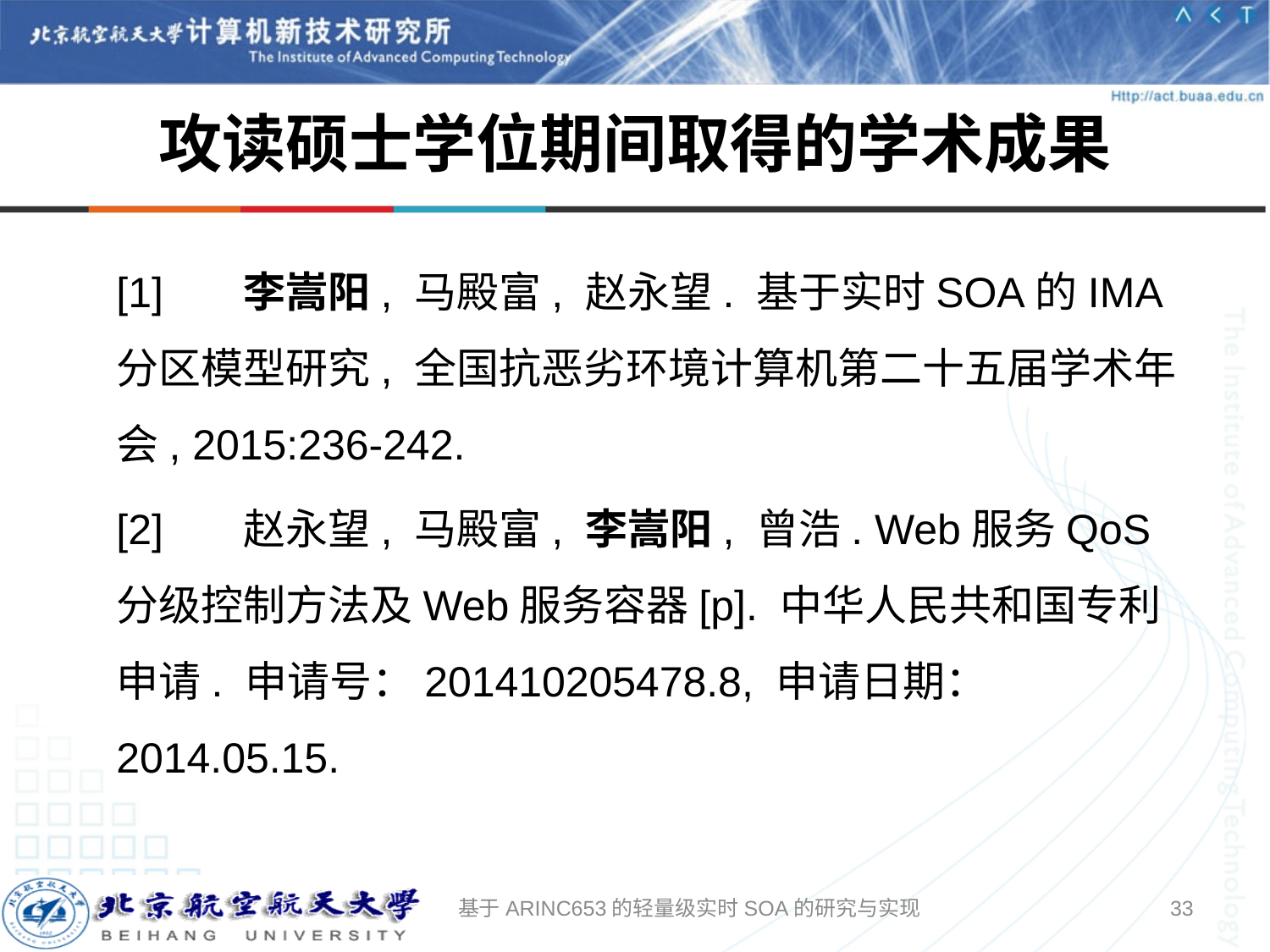

# 攻读硕士学位期间取得的学术成果
[1]	李嵩阳, 马殿富, 赵永望. 基于实时SOA的IMA分区模型研究, 全国抗恶劣环境计算机第二十五届学术年会, 2015:236-242.
[2]	赵永望, 马殿富, 李嵩阳, 曾浩. Web服务QoS分级控制方法及Web服务容器[p]. 中华人民共和国专利申请. 申请号：201410205478.8, 申请日期：2014.05.15.

基于ARINC653的轻量级实时SOA的研究与实现
33